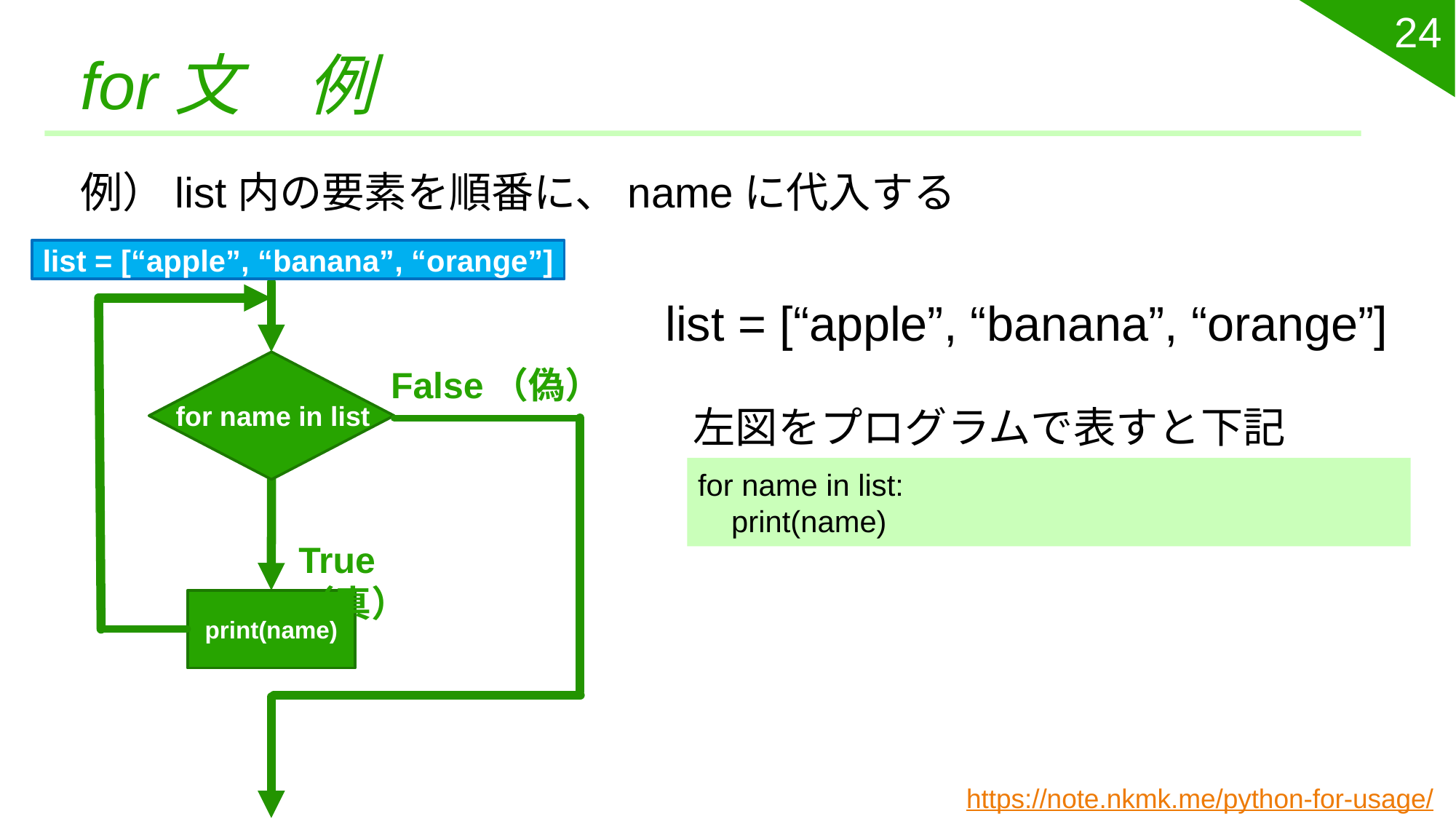

24
# for文　例
例）list内の要素を順番に、nameに代入する
list = [“apple”, “banana”, “orange”]
list = [“apple”, “banana”, “orange”]

False（偽）
左図をプログラムで表すと下記
for name in list

for name in list:
    print(name)

True（真）
print(name)
https://note.nkmk.me/python-for-usage/